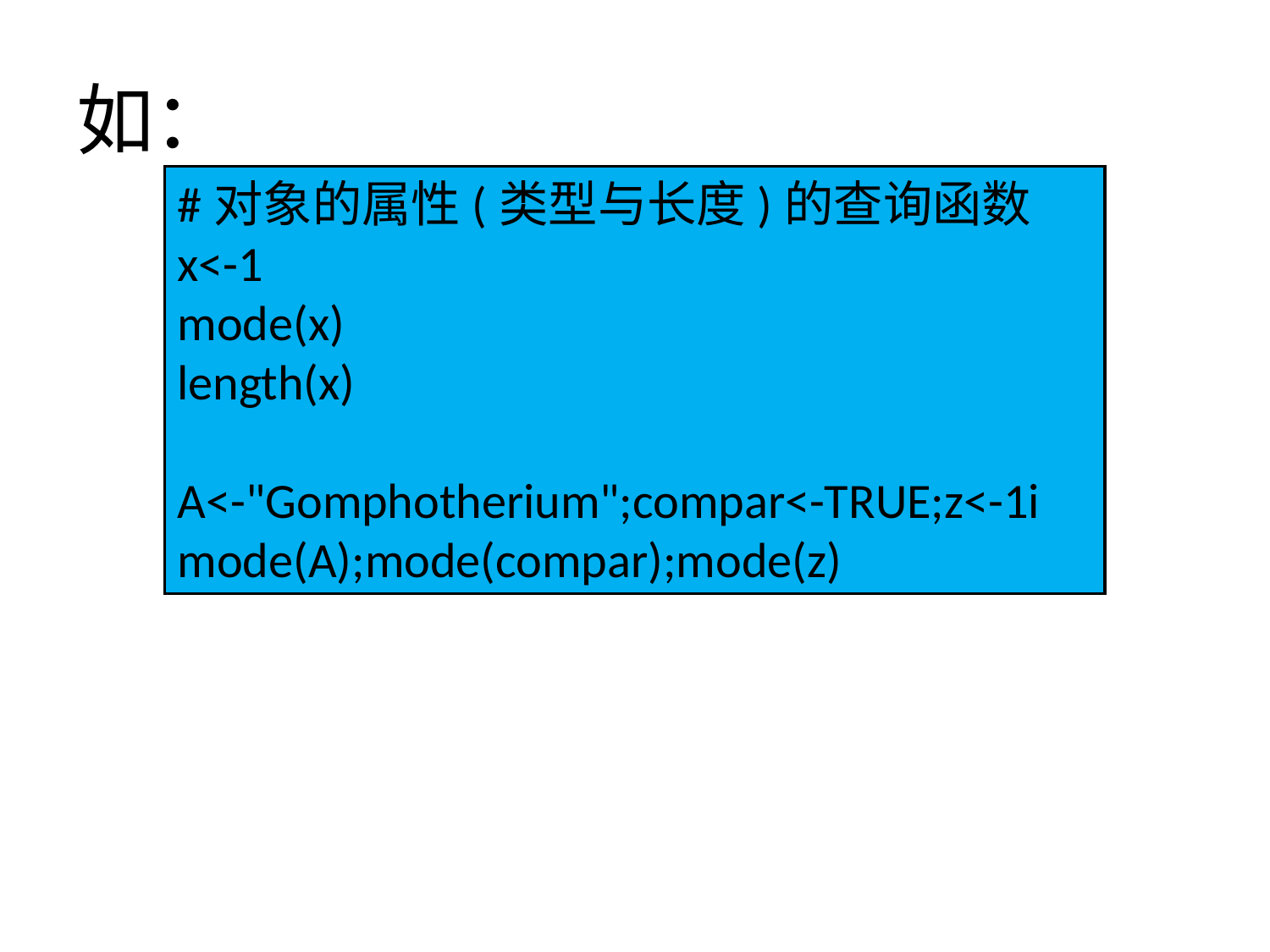

# 如：
#对象的属性(类型与长度)的查询函数
x<-1
mode(x)
length(x)

A<-"Gomphotherium";compar<-TRUE;z<-1i
mode(A);mode(compar);mode(z)